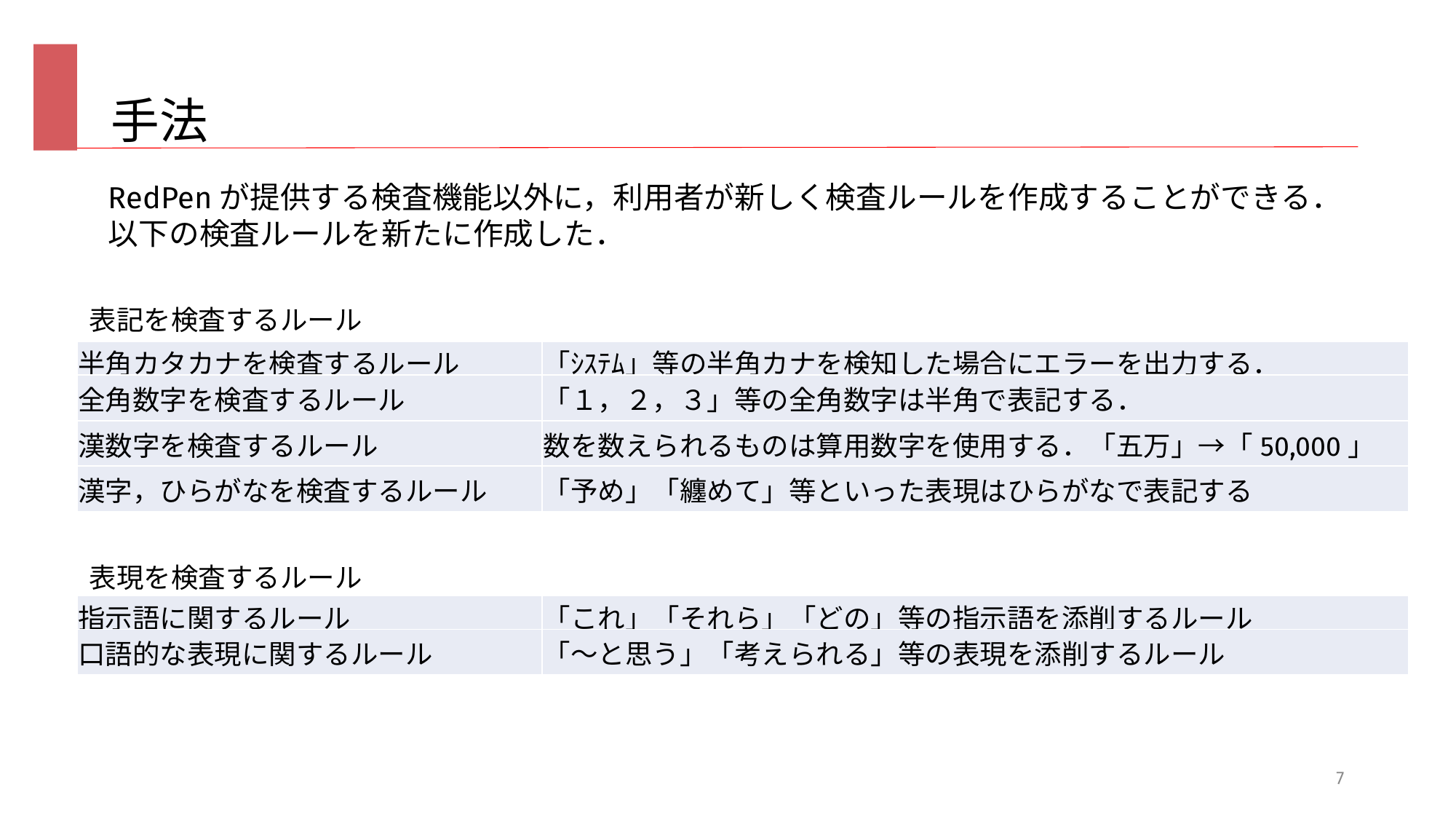

# 手法

RedPenが提供する検査機能以外に，利用者が新しく検査ルールを作成することができる．
以下の検査ルールを新たに作成した．

表記を検査するルール
| 半角カタカナを検査するルール | 「ｼｽﾃﾑ」等の半角カナを検知した場合にエラーを出力する． |
| --- | --- |
| 全角数字を検査するルール | 「１，２，３」等の全角数字は半角で表記する． |
| 漢数字を検査するルール | 数を数えられるものは算用数字を使用する．「五万」→「50,000」 |
| 漢字，ひらがなを検査するルール | 「予め」「纏めて」等といった表現はひらがなで表記する |
表現を検査するルール
| 指示語に関するルール | 「これ」「それら」「どの」等の指示語を添削するルール |
| --- | --- |
| 口語的な表現に関するルール | 「～と思う」「考えられる」等の表現を添削するルール |
7